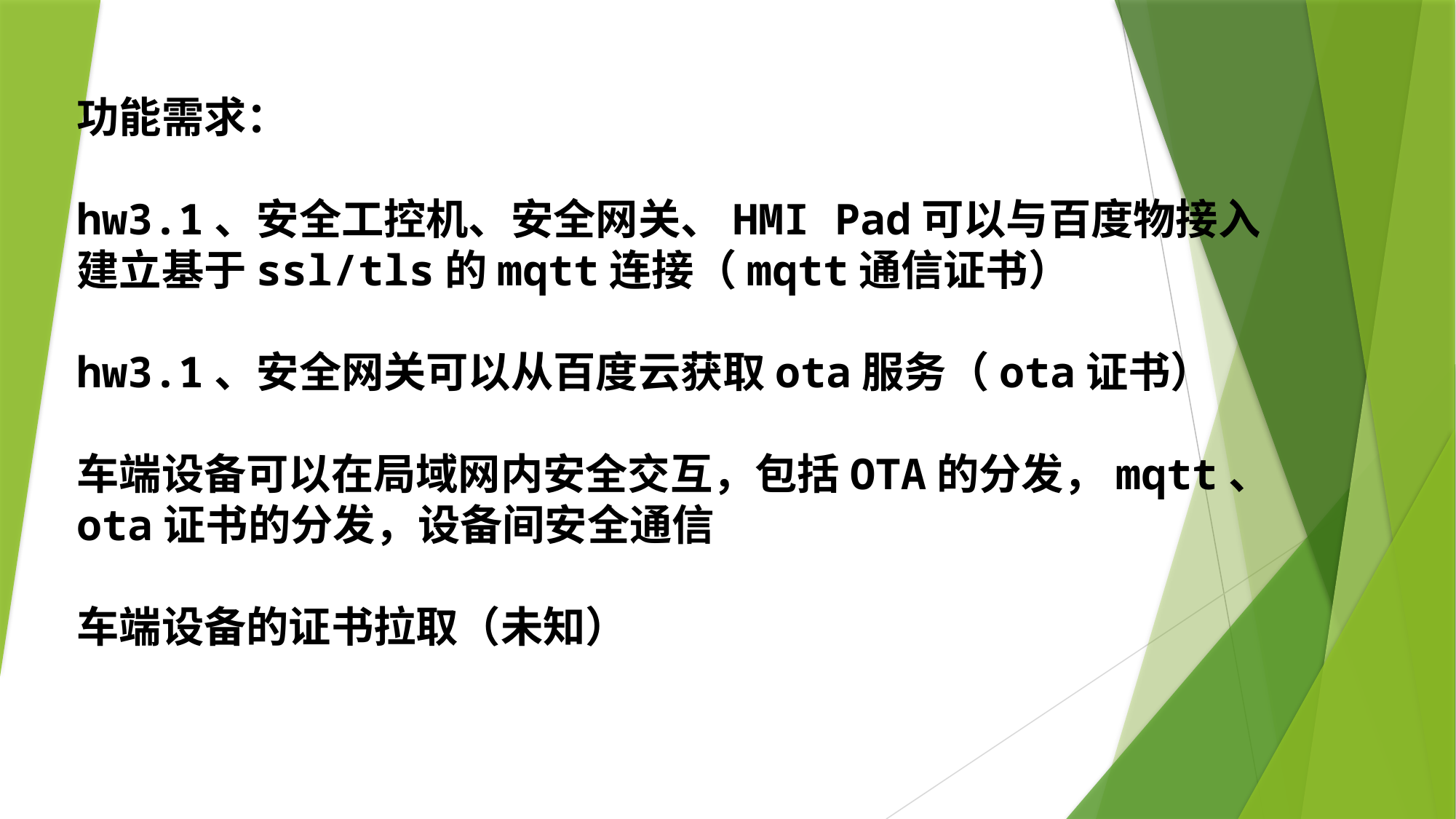

# 功能需求： hw3.1、安全工控机、安全网关、HMI Pad可以与百度物接入建立基于ssl/tls的mqtt连接（mqtt通信证书） hw3.1、安全网关可以从百度云获取ota服务（ota证书） 车端设备可以在局域网内安全交互，包括OTA的分发，mqtt、ota证书的分发，设备间安全通信 车端设备的证书拉取（未知）